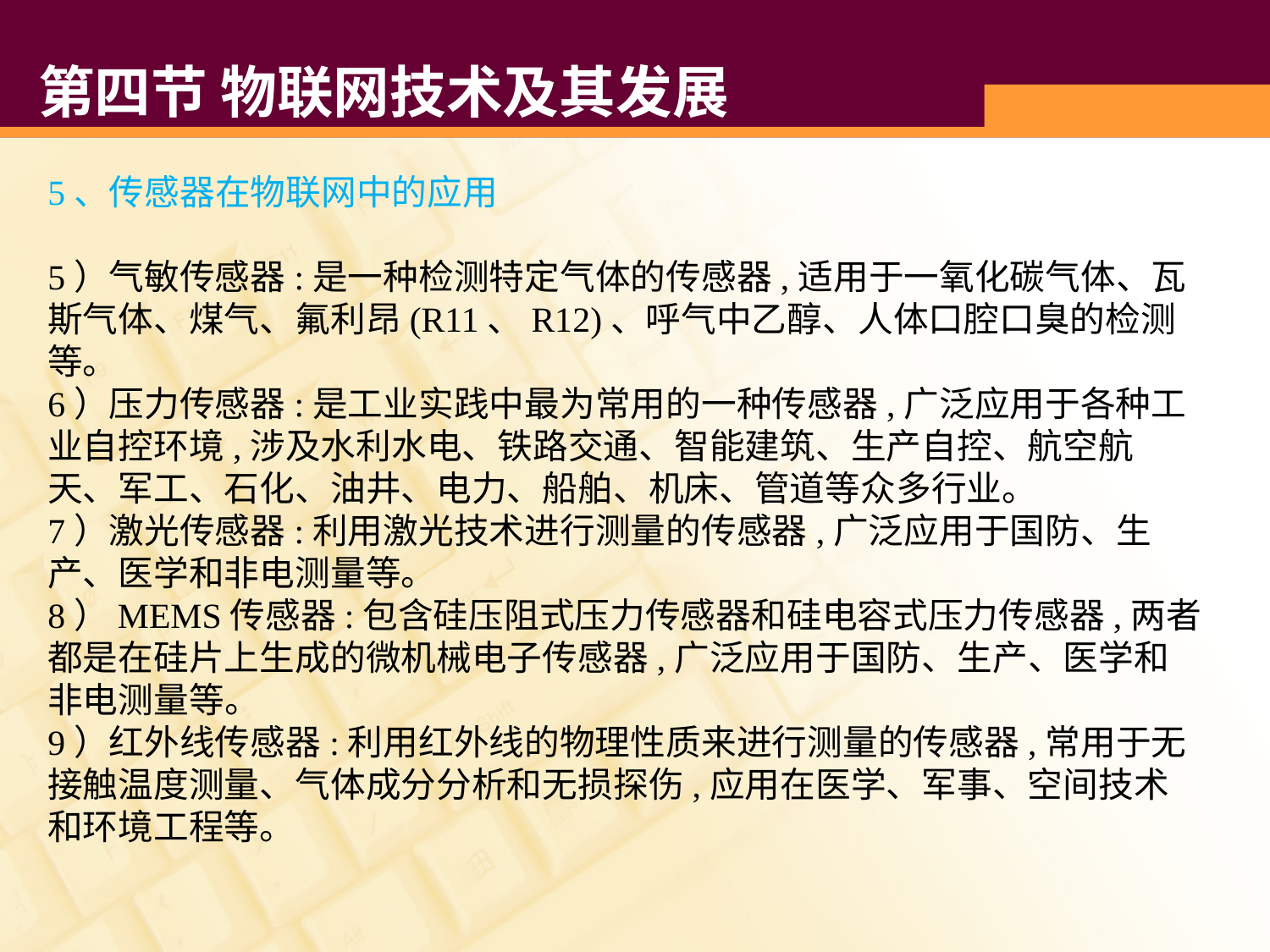

# 第四节 物联网技术及其发展
5、传感器在物联网中的应用

5）气敏传感器:是一种检测特定气体的传感器,适用于一氧化碳气体、瓦斯气体、煤气、氟利昂(R11、R12)、呼气中乙醇、人体口腔口臭的检测等。
6）压力传感器:是工业实践中最为常用的一种传感器,广泛应用于各种工业自控环境,涉及水利水电、铁路交通、智能建筑、生产自控、航空航天、军工、石化、油井、电力、船舶、机床、管道等众多行业。
7）激光传感器:利用激光技术进行测量的传感器,广泛应用于国防、生产、医学和非电测量等。
8）MEMS传感器:包含硅压阻式压力传感器和硅电容式压力传感器,两者都是在硅片上生成的微机械电子传感器,广泛应用于国防、生产、医学和非电测量等。
9）红外线传感器:利用红外线的物理性质来进行测量的传感器,常用于无接触温度测量、气体成分分析和无损探伤,应用在医学、军事、空间技术和环境工程等。